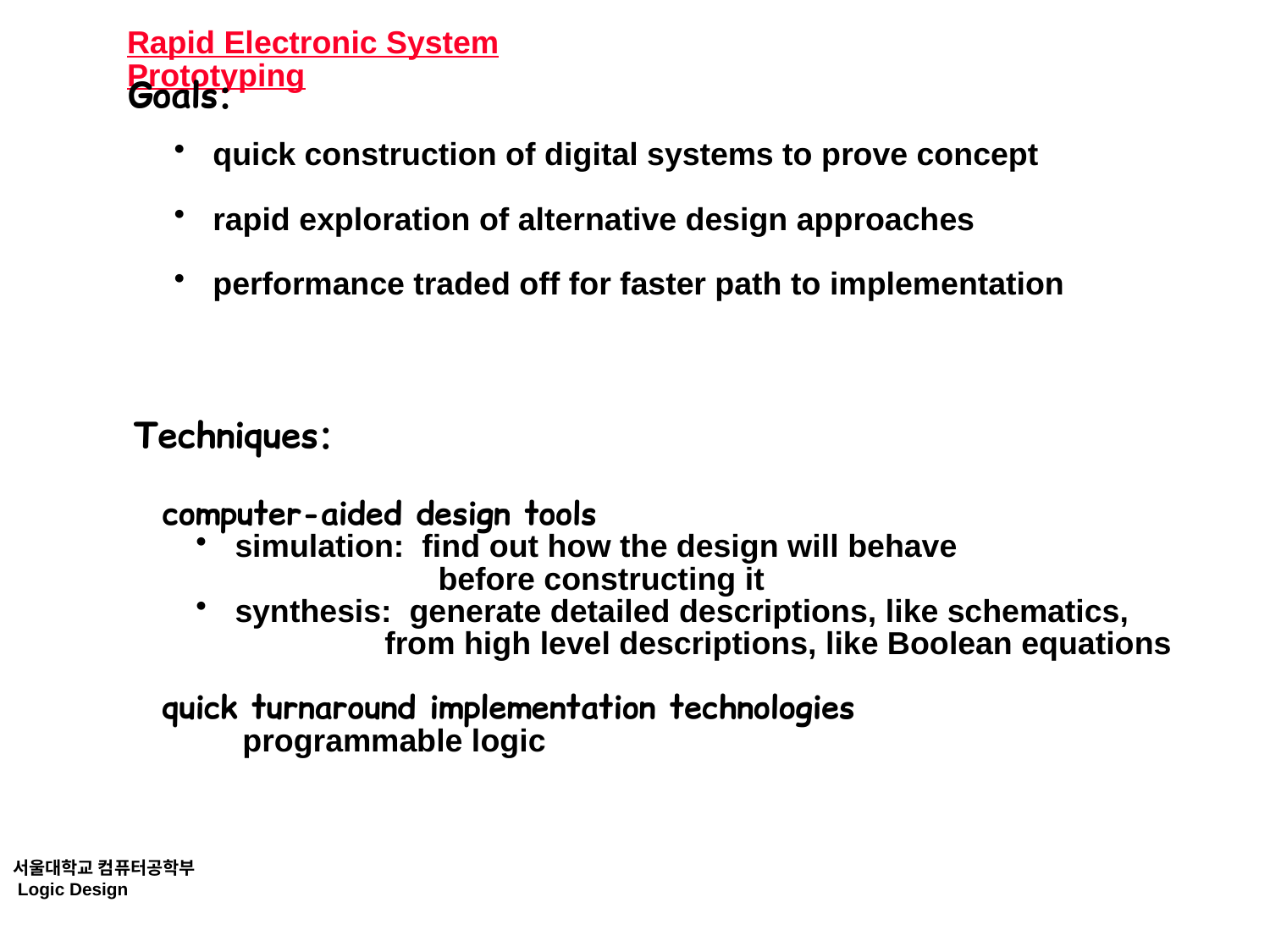

# Rapid Electronic System Prototyping
Goals:
 quick construction of digital systems to prove concept

 rapid exploration of alternative design approaches

 performance traded off for faster path to implementation
Techniques:
computer-aided design tools
 simulation:  find out how the design will behave
                               before constructing it
 synthesis:  generate detailed descriptions, like schematics,
                         from high level descriptions, like Boolean equations

quick turnaround implementation technologies
         programmable logic
서울대학교 컴퓨터공학부
 Logic Design                                                                                                                                                                                                               Chap1.43